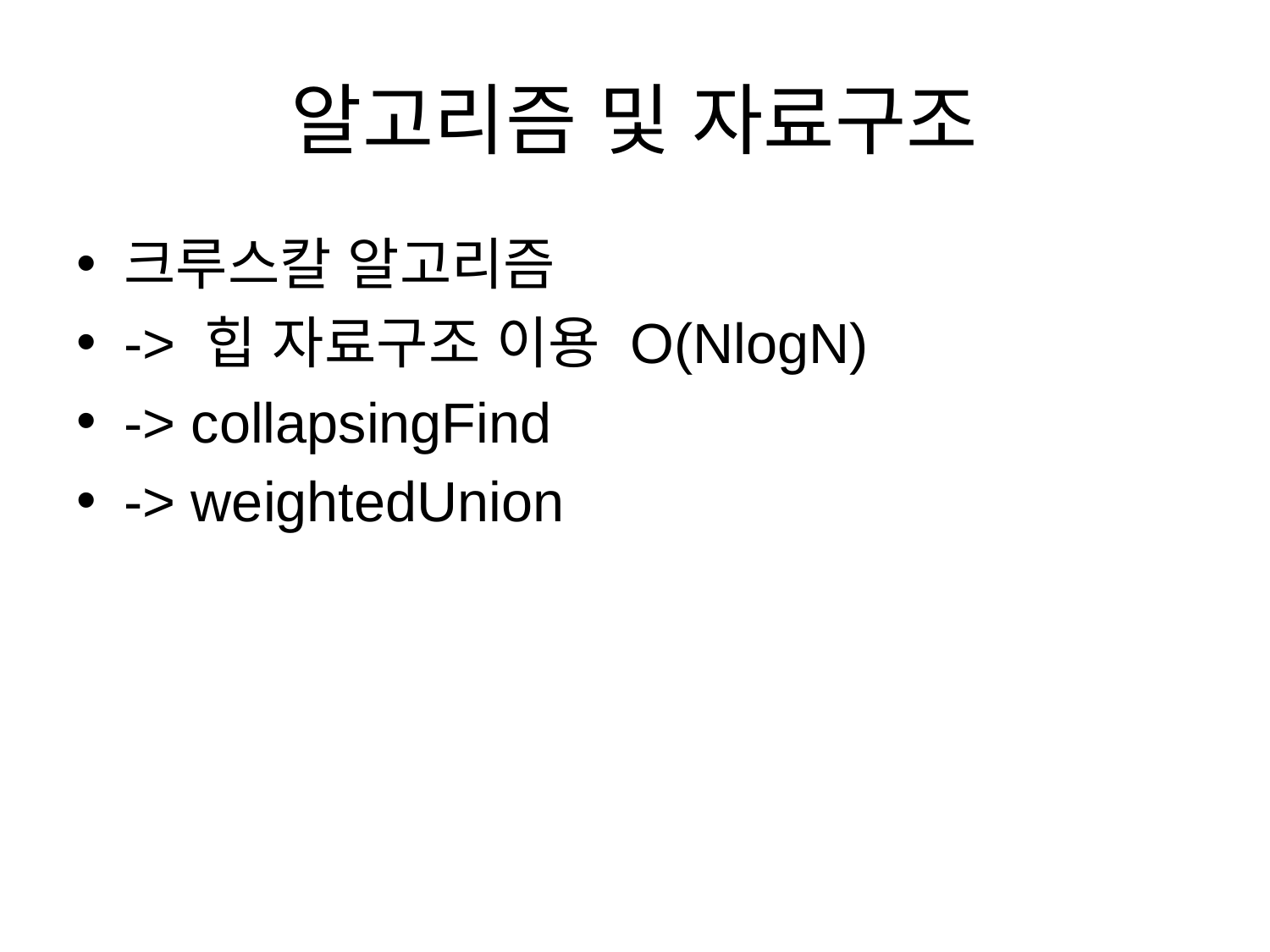

# 알고리즘 및 자료구조
크루스칼 알고리즘
-> 힙 자료구조 이용 O(NlogN)
-> collapsingFind
-> weightedUnion